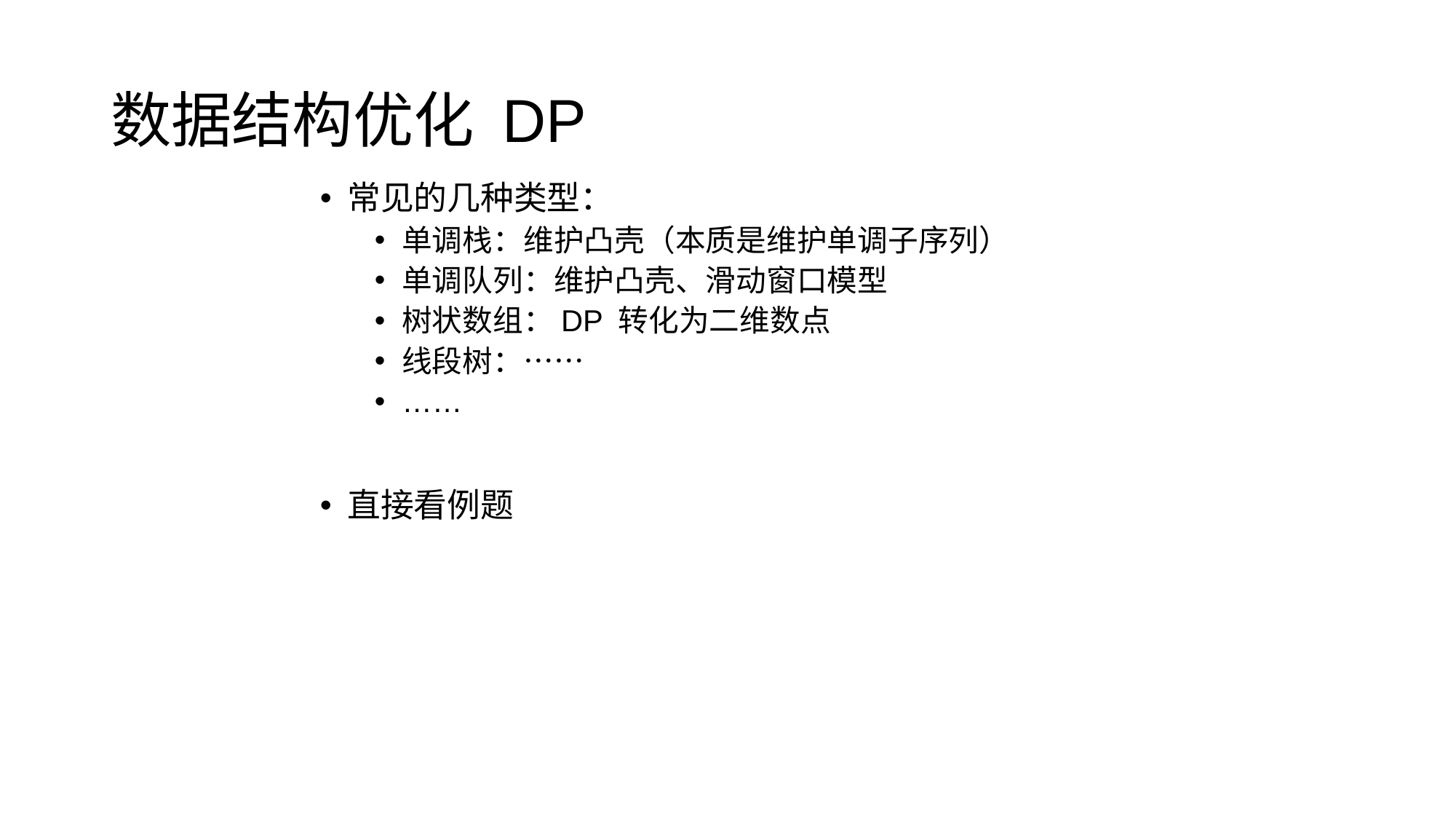

# 数据结构优化 DP
常见的几种类型：
单调栈：维护凸壳（本质是维护单调子序列）
单调队列：维护凸壳、滑动窗口模型
树状数组：DP 转化为二维数点
线段树：……
……

直接看例题